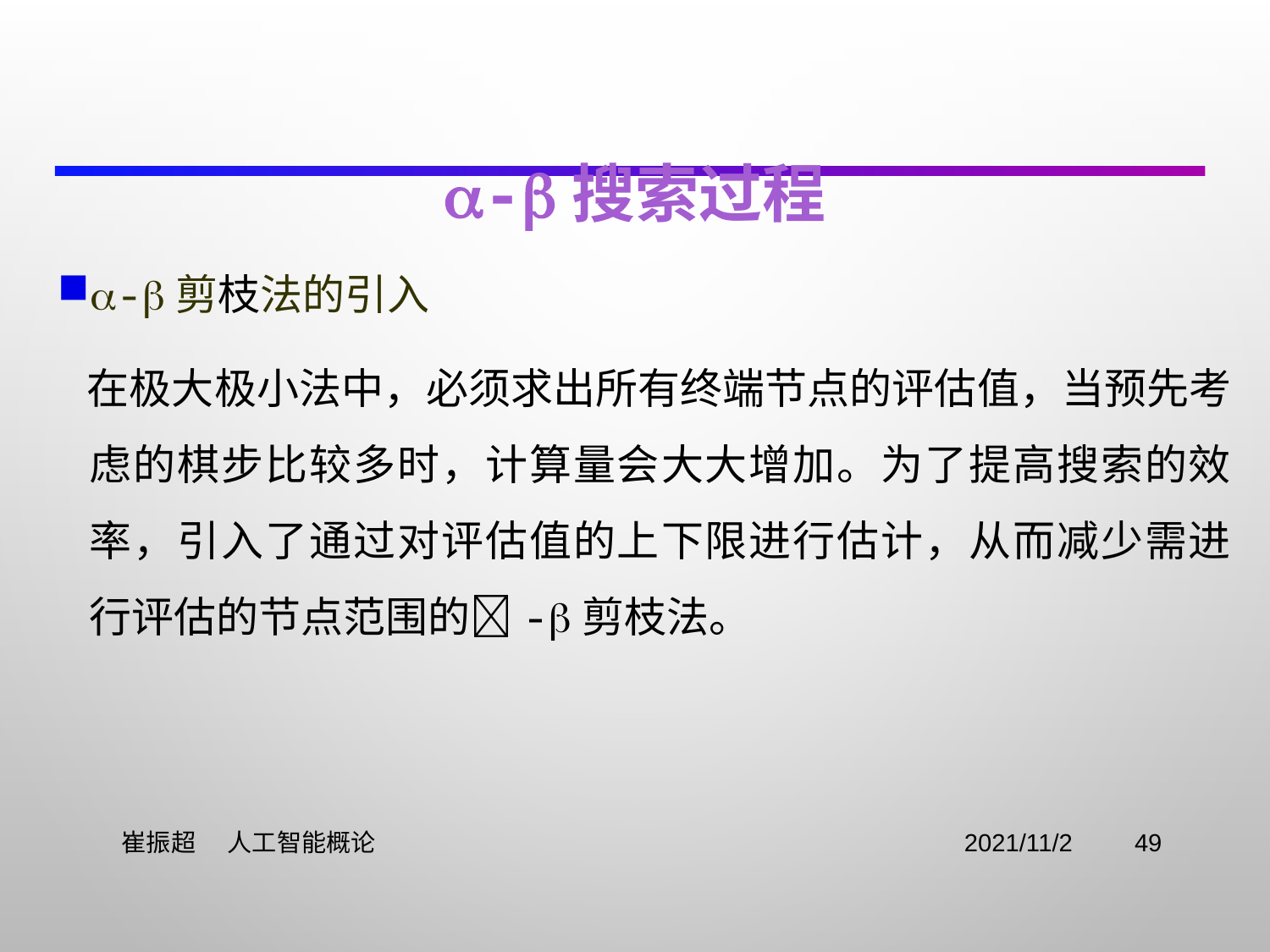

# α-β搜索过程
α-β剪枝法的引入
  在极大极小法中，必须求出所有终端节点的评估值，当预先考虑的棋步比较多时，计算量会大大增加。为了提高搜索的效率，引入了通过对评估值的上下限进行估计，从而减少需进行评估的节点范围的α-β剪枝法。

 崔振超    人工智能概论
2021/11/2
49